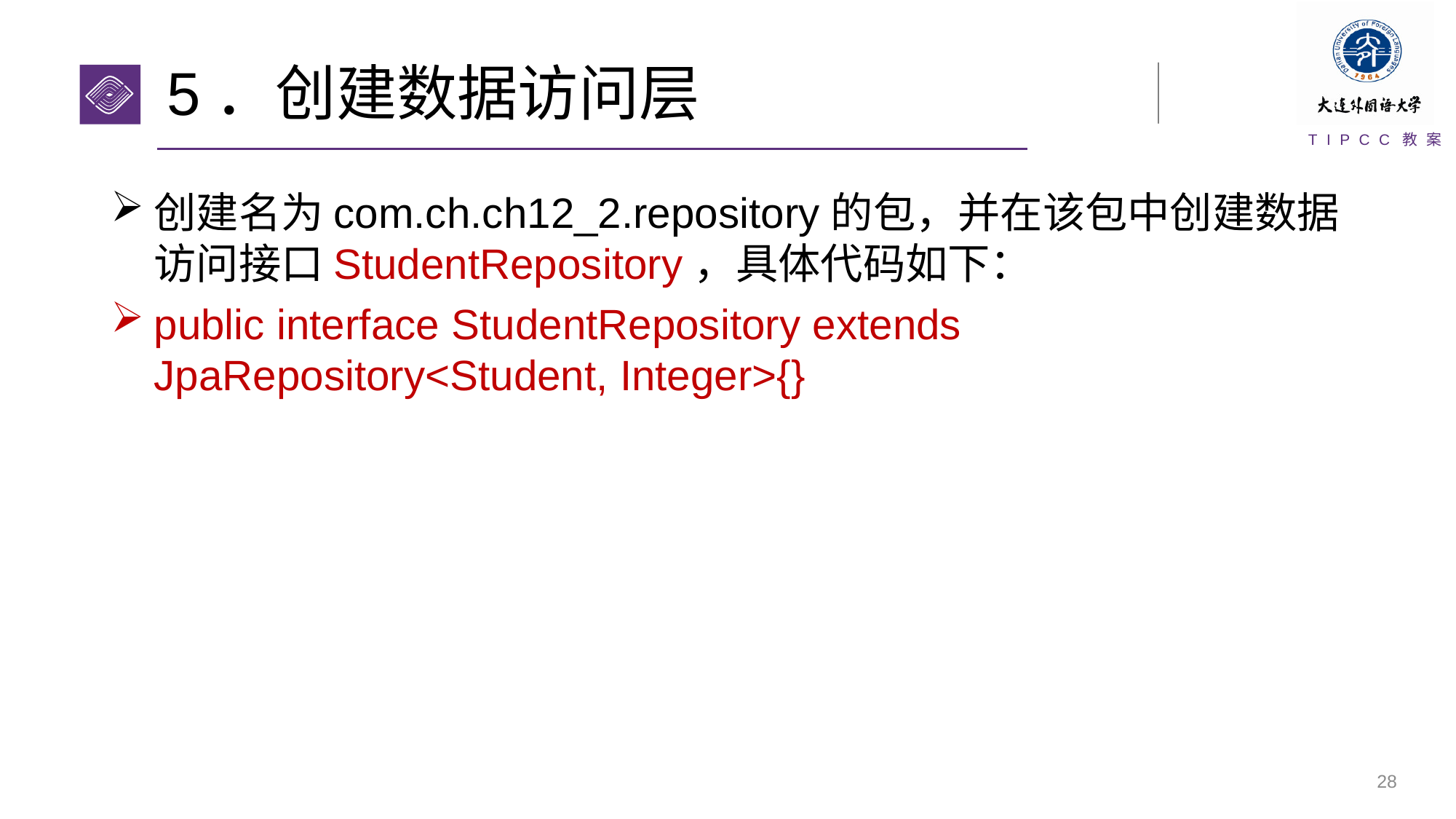

# 5．创建数据访问层
创建名为com.ch.ch12_2.repository的包，并在该包中创建数据访问接口StudentRepository，具体代码如下：
public interface StudentRepository extends JpaRepository<Student, Integer>{}

28